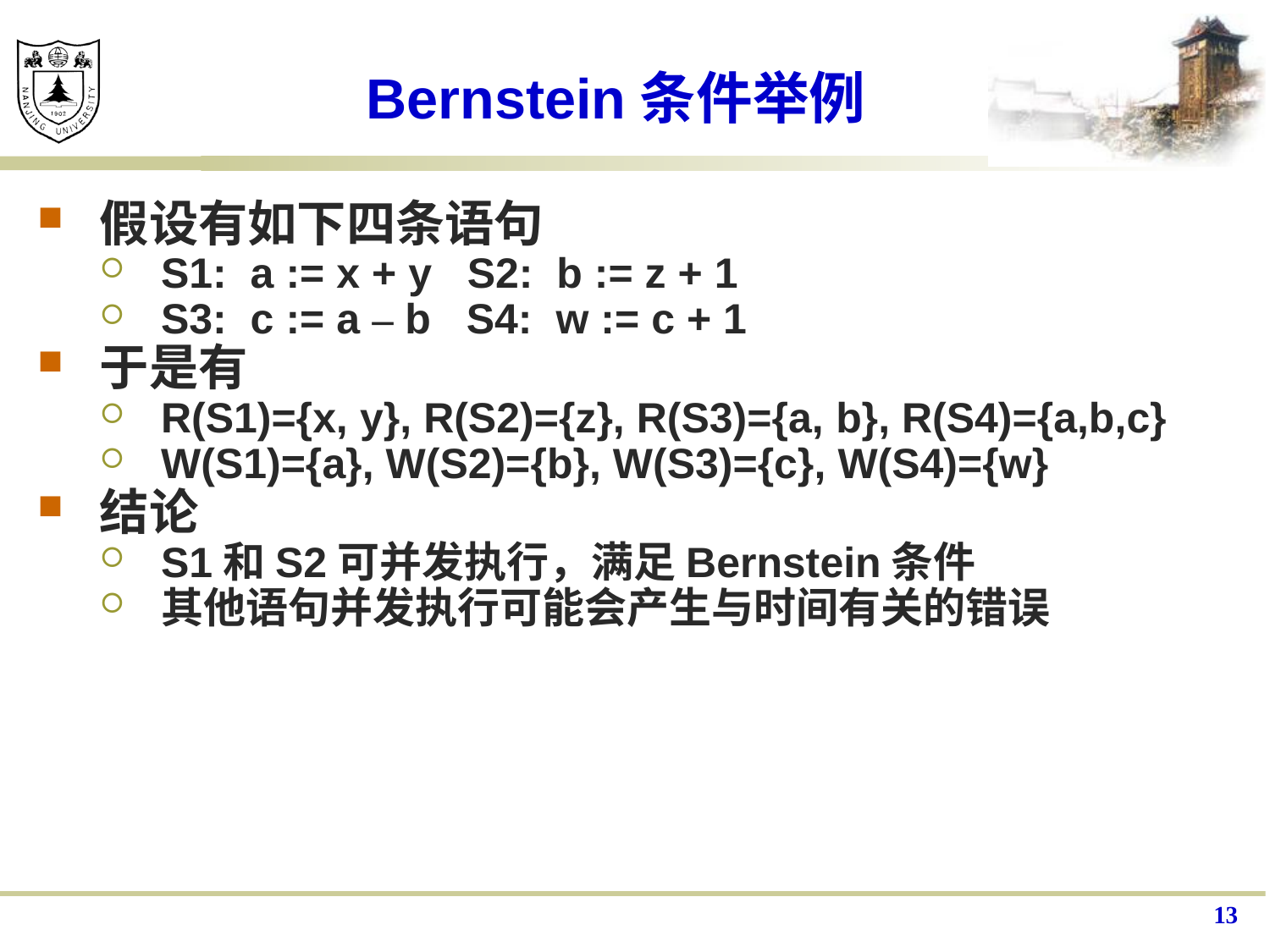

# Bernstein条件举例
假设有如下四条语句
S1:  a := x + y   S2:  b := z + 1
S3:  c := a – b   S4:  w := c + 1
于是有
R(S1)={x, y}, R(S2)={z}, R(S3)={a, b}, R(S4)={a,b,c}
W(S1)={a}, W(S2)={b}, W(S3)={c}, W(S4)={w}
结论
S1和S2可并发执行，满足Bernstein条件
其他语句并发执行可能会产生与时间有关的错误

13